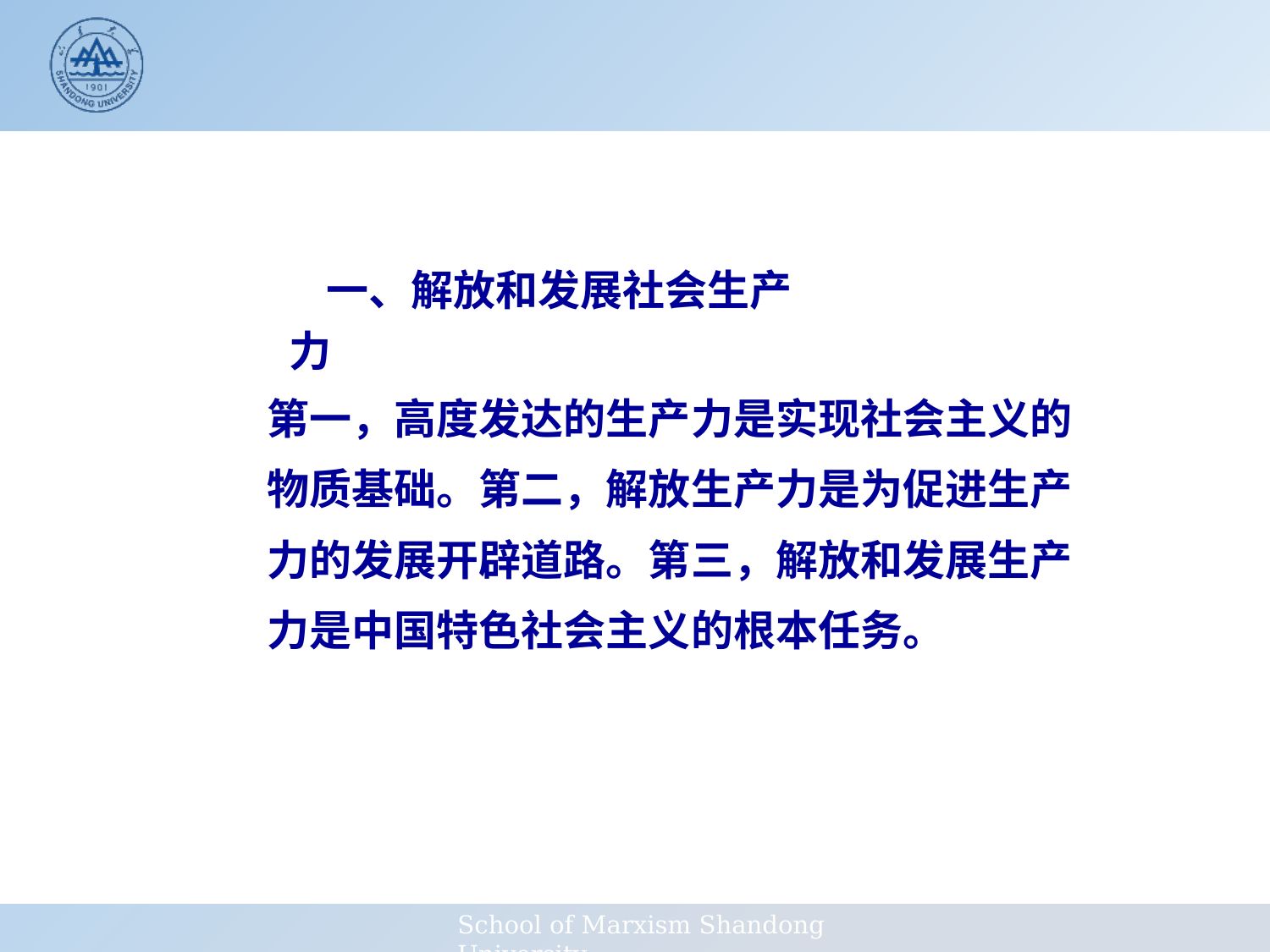

一、解放和发展社会生产力
第一，高度发达的生产力是实现社会主义的物质基础。第二，解放生产力是为促进生产力的发展开辟道路。第三，解放和发展生产力是中国特色社会主义的根本任务。